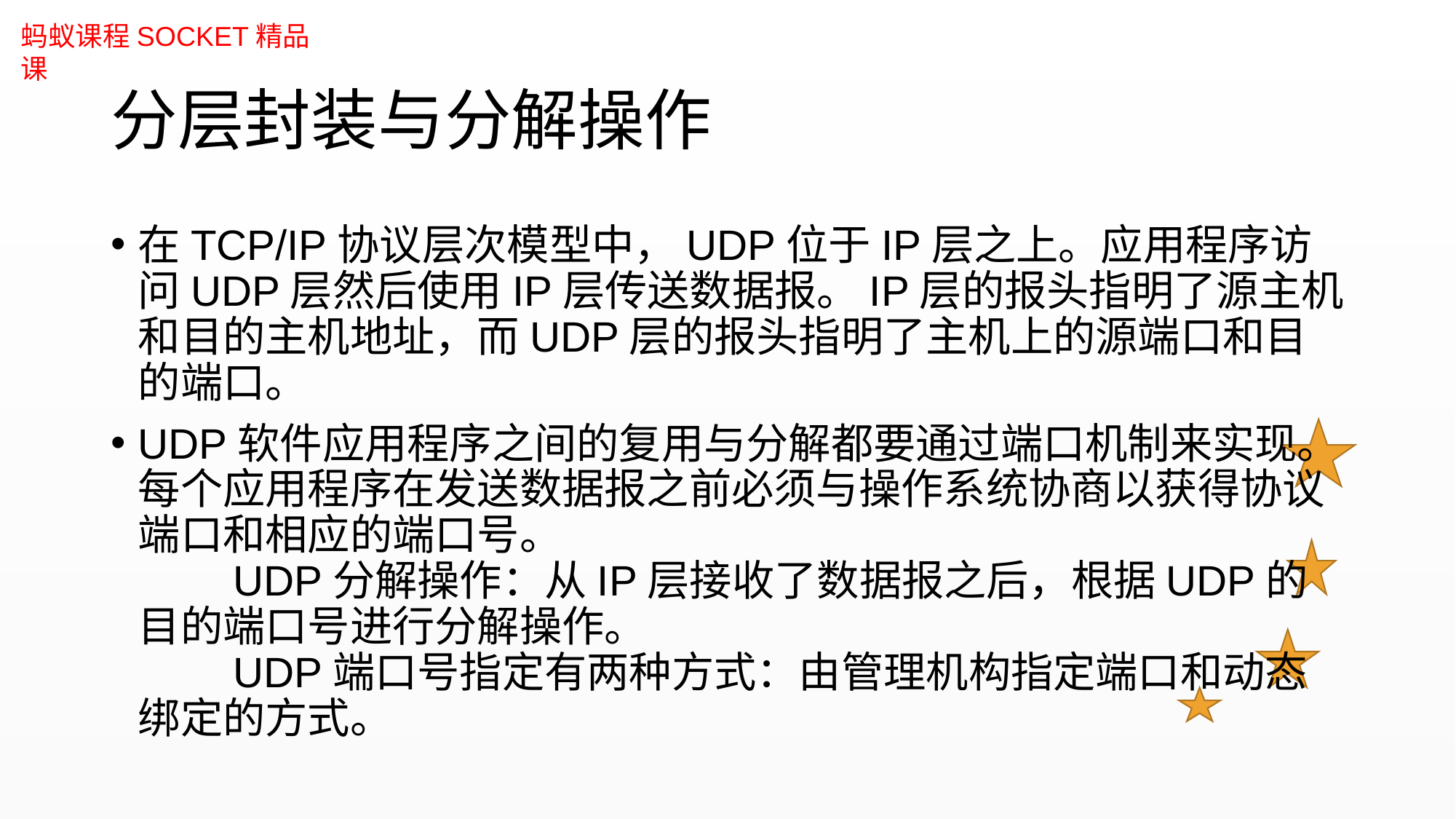

# 分层封装与分解操作
在TCP/IP协议层次模型中，UDP位于IP层之上。应用程序访问UDP层然后使用IP层传送数据报。IP层的报头指明了源主机和目的主机地址，而UDP层的报头指明了主机上的源端口和目的端口。
UDP软件应用程序之间的复用与分解都要通过端口机制来实现。每个应用程序在发送数据报之前必须与操作系统协商以获得协议端口和相应的端口号。
　　UDP分解操作：从IP层接收了数据报之后，根据UDP的目的端口号进行分解操作。
　　UDP端口号指定有两种方式：由管理机构指定端口和动态绑定的方式。